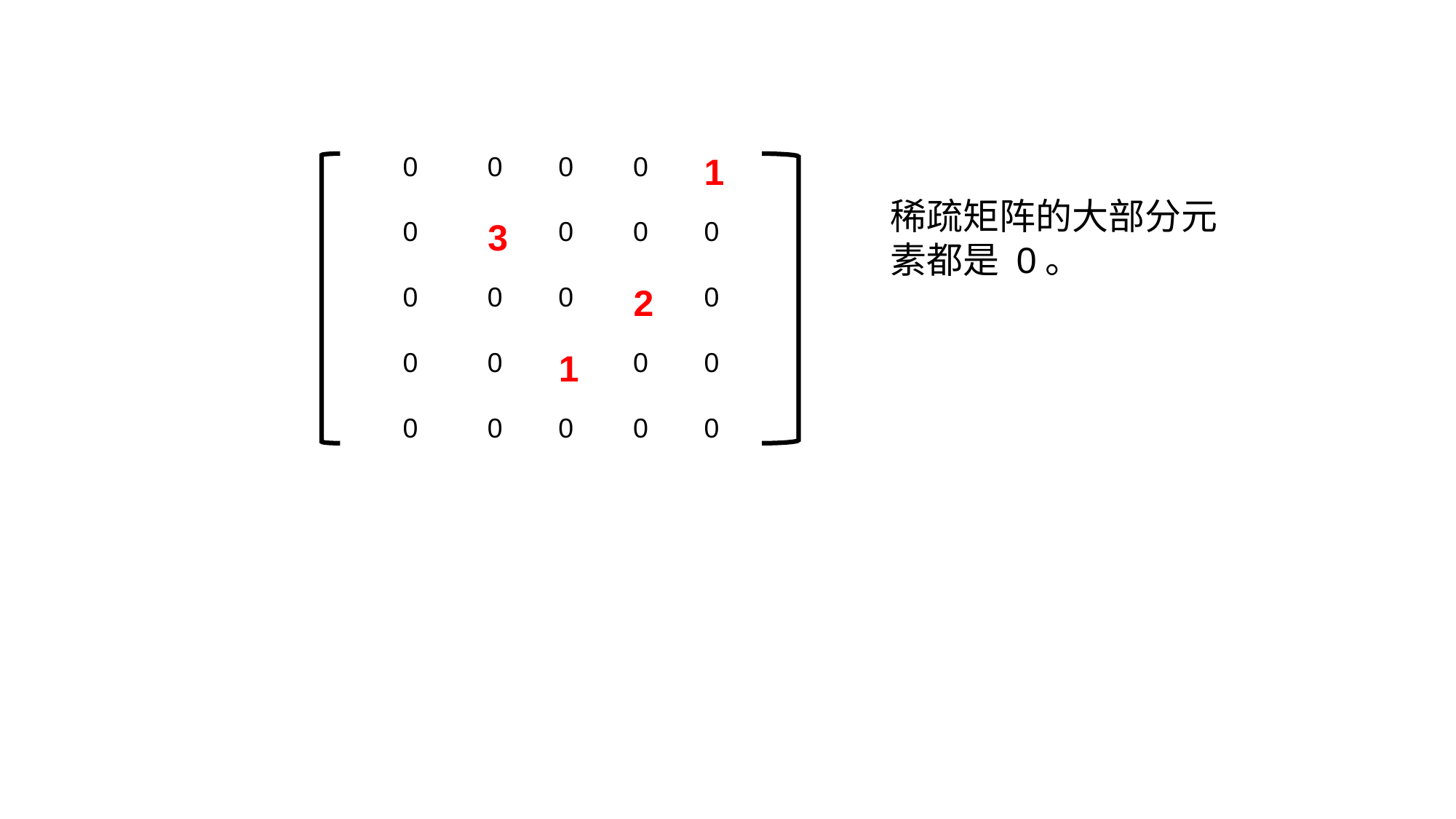

0
0
0
0
1

稀疏矩阵的大部分元素都是 0。
0
3
0
0
0
0
0
0
2
0
0
0
1
0
0
0
0
0
0
0